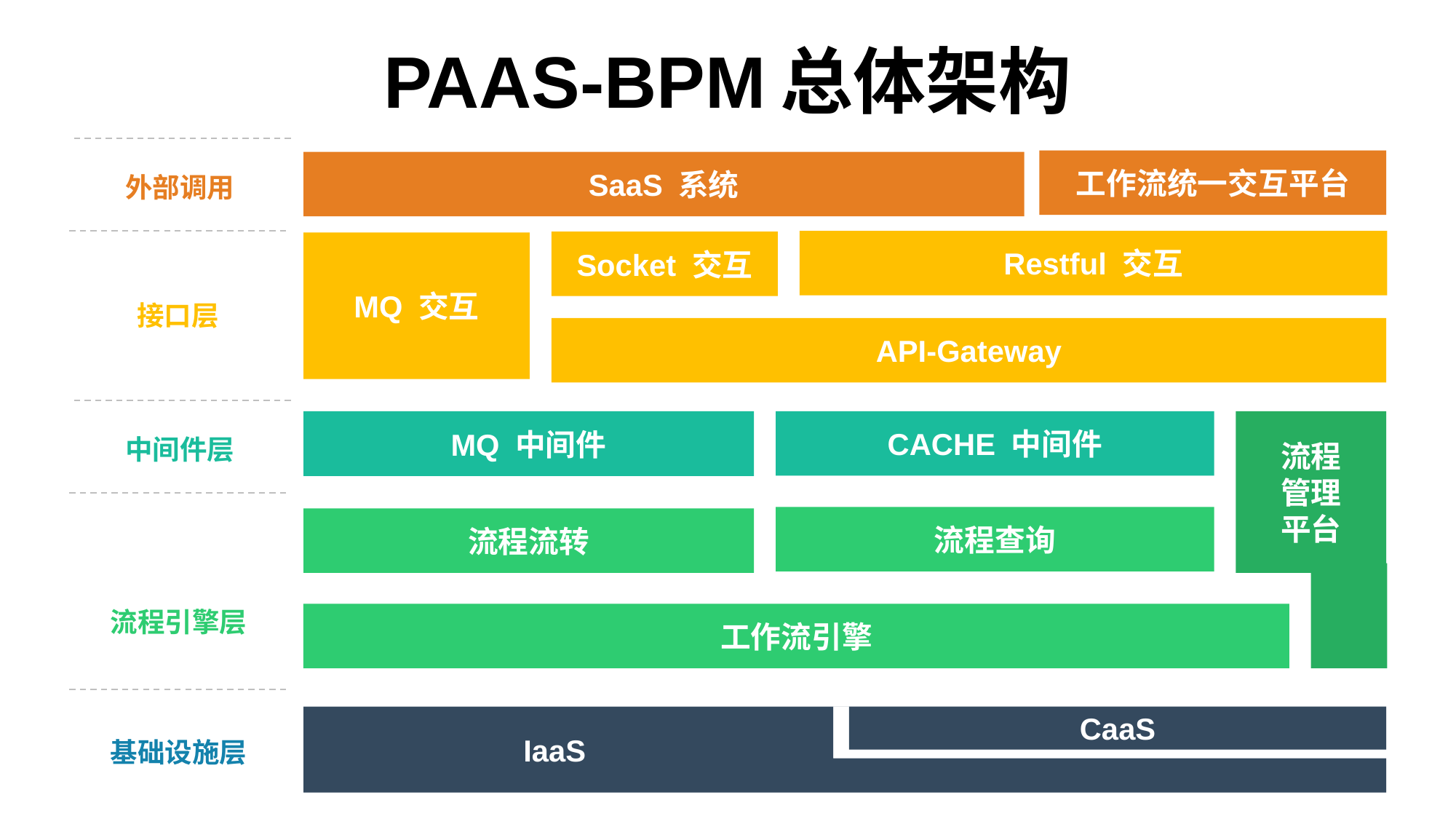

PAAS-BPM总体架构
工作流统一交互平台
SaaS 系统
外部调用
Restful 交互
Socket 交互
MQ 交互
接口层
API-Gateway
MQ 中间件
CACHE 中间件
流程
管理
平台
中间件层
流程查询
流程流转

流程引擎层
工作流引擎
                         IaaS
CaaS
基础设施层